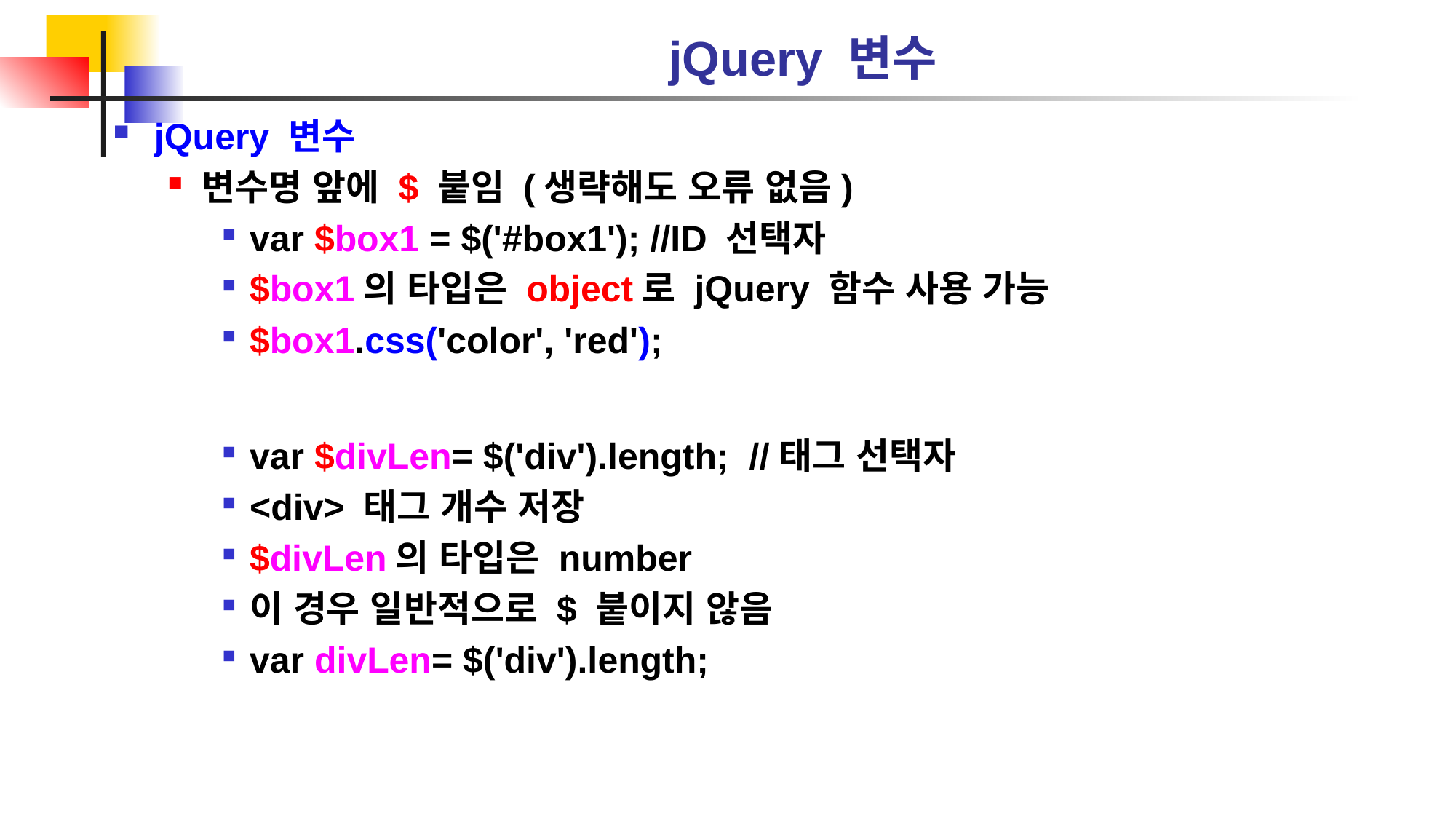

# jQuery 변수
jQuery 변수
변수명 앞에 $ 붙임 (생략해도 오류 없음)
var $box1 = $('#box1'); //ID 선택자
$box1의 타입은 object로 jQuery 함수 사용 가능
$box1.css('color', 'red');

var $divLen= $('div').length;  //태그 선택자
<div> 태그 개수 저장
$divLen의 타입은 number
이 경우 일반적으로 $ 붙이지 않음
var divLen= $('div').length;